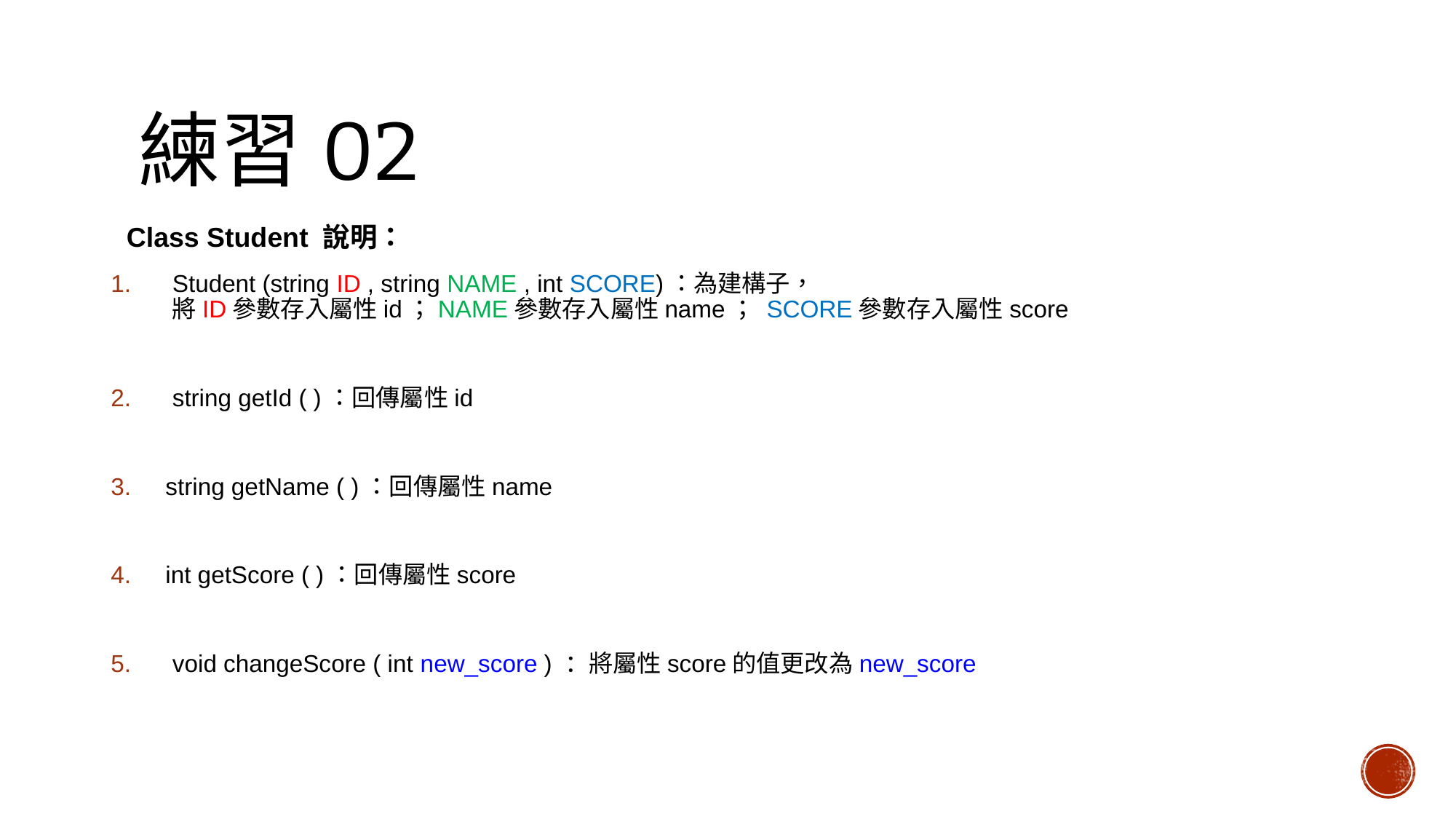

# 練習02
Class Student 說明：
Student (string ID , string NAME , int SCORE)：為建構子，
將ID參數存入屬性id；NAME參數存入屬性name； SCORE參數存入屬性score

string getId ( )：回傳屬性id

string getName ( )：回傳屬性name

int getScore ( )：回傳屬性score

void changeScore ( int new_score ) ：將屬性score的值更改為new_score